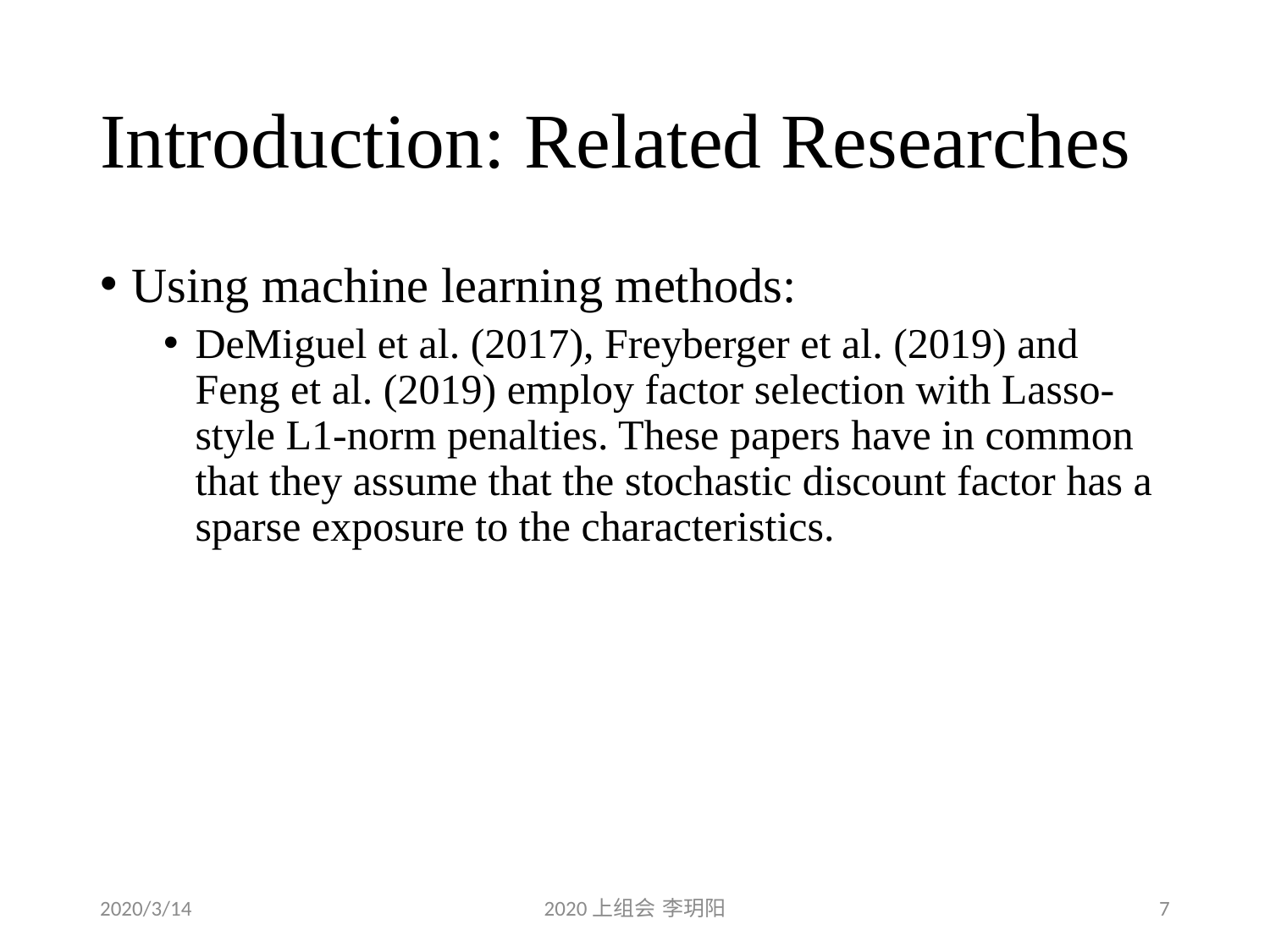

# Introduction: Related Researches
Using machine learning methods:
DeMiguel et al. (2017), Freyberger et al. (2019) and Feng et al. (2019) employ factor selection with Lasso-style L1-norm penalties. These papers have in common that they assume that the stochastic discount factor has a sparse exposure to the characteristics.
2020/3/14
2020上组会 李玥阳
7